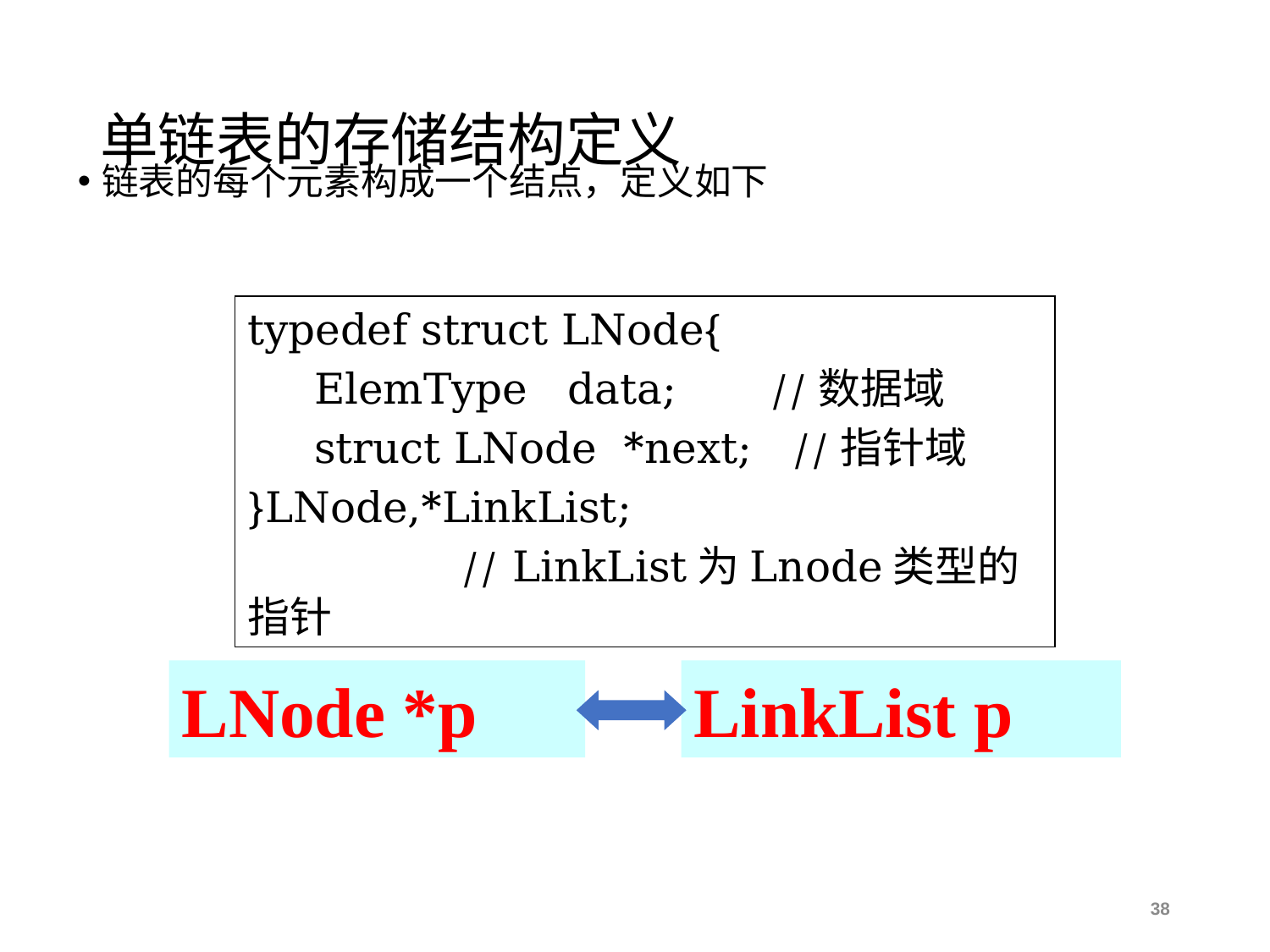

# 单链表的存储结构定义
链表的每个元素构成一个结点，定义如下
typedef struct LNode{
     ElemType   data;       //数据域
     struct LNode  *next;   //指针域
}LNode,*LinkList;
                // LinkList为Lnode类型的指针
LNode *p
LinkList p

38